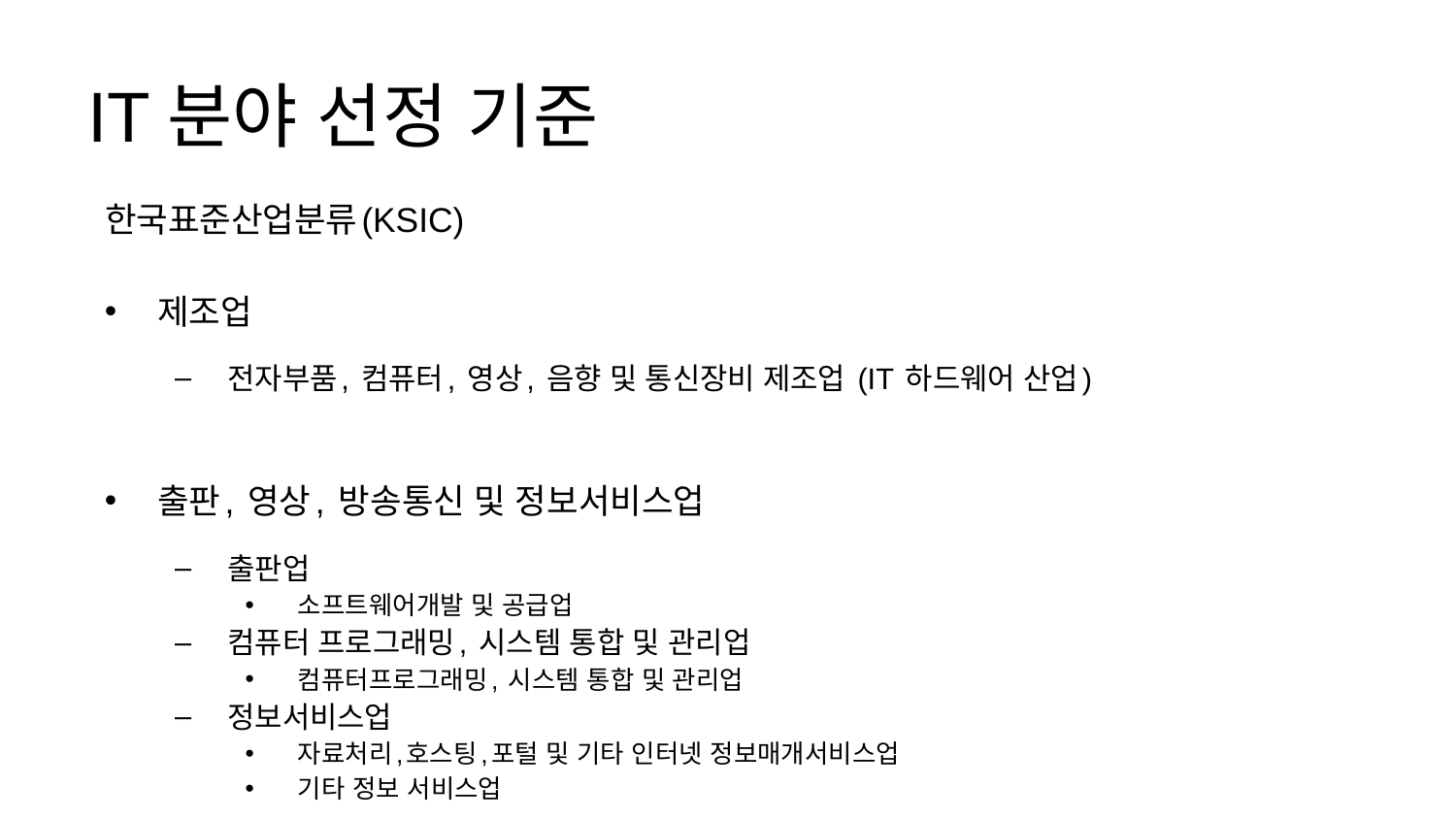

IT분야 선정 기준
한국표준산업분류(KSIC)

제조업
전자부품, 컴퓨터, 영상, 음향 및 통신장비 제조업 (IT 하드웨어 산업)

출판, 영상, 방송통신 및 정보서비스업
출판업
소프트웨어개발 및 공급업
컴퓨터 프로그래밍, 시스템 통합 및 관리업
컴퓨터프로그래밍, 시스템 통합 및 관리업
정보서비스업
자료처리,호스팅,포털 및 기타 인터넷 정보매개서비스업
기타 정보 서비스업